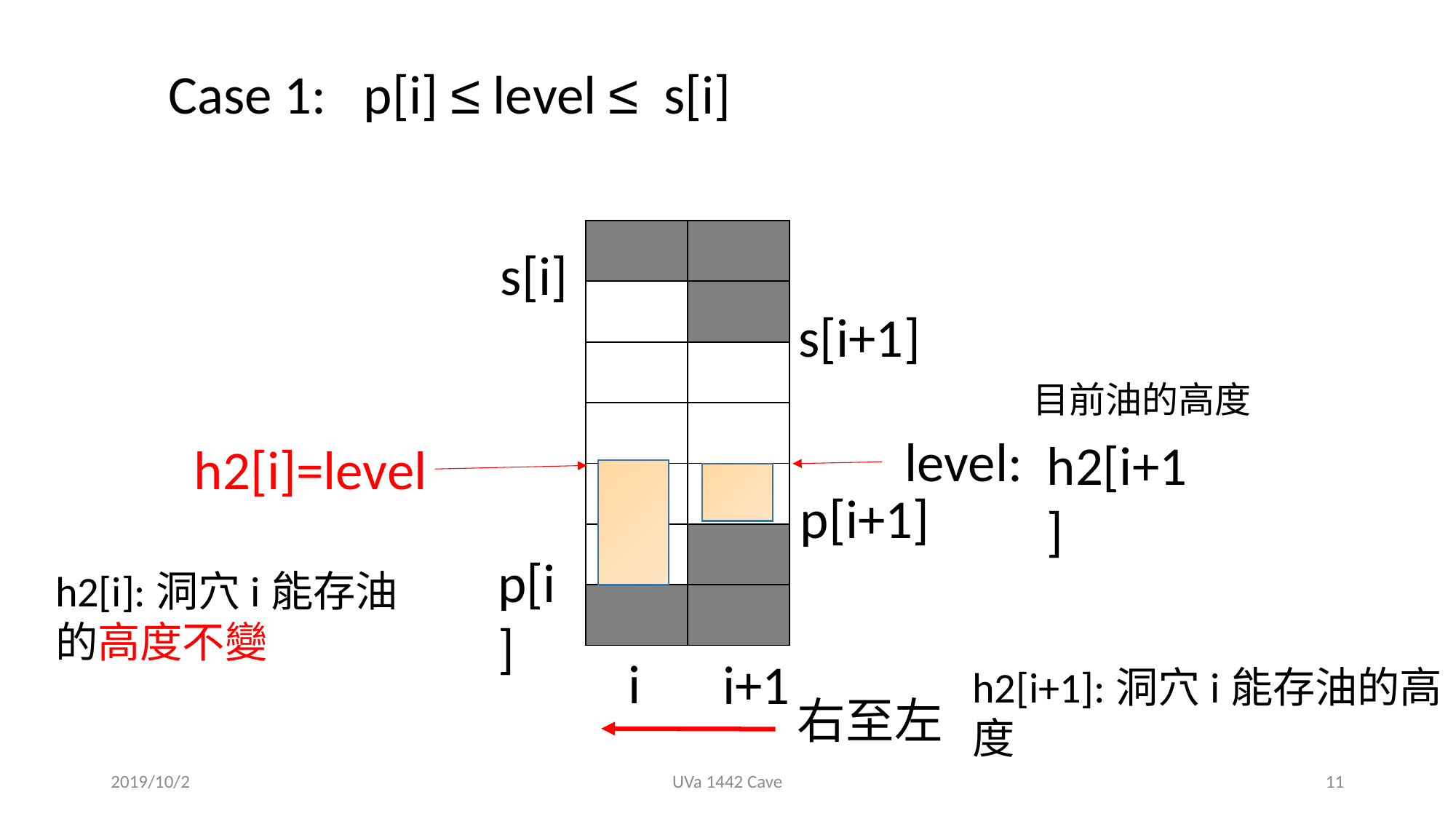

Case 1:   p[i] ≤ level ≤  s[i]
|  |  |
| --- | --- |
|  |  |
|  |  |
|  |  |
|  |  |
|  |  |
|  |  |
s[i]
s[i+1]
目前油的高度
level:
h2[i+1]
h2[i]=level

p[i+1]
p[i]
h2[i]:洞穴i能存油的高度不變
i
i+1
h2[i+1]:洞穴i能存油的高度
右至左
2019/10/2
UVa 1442 Cave
11